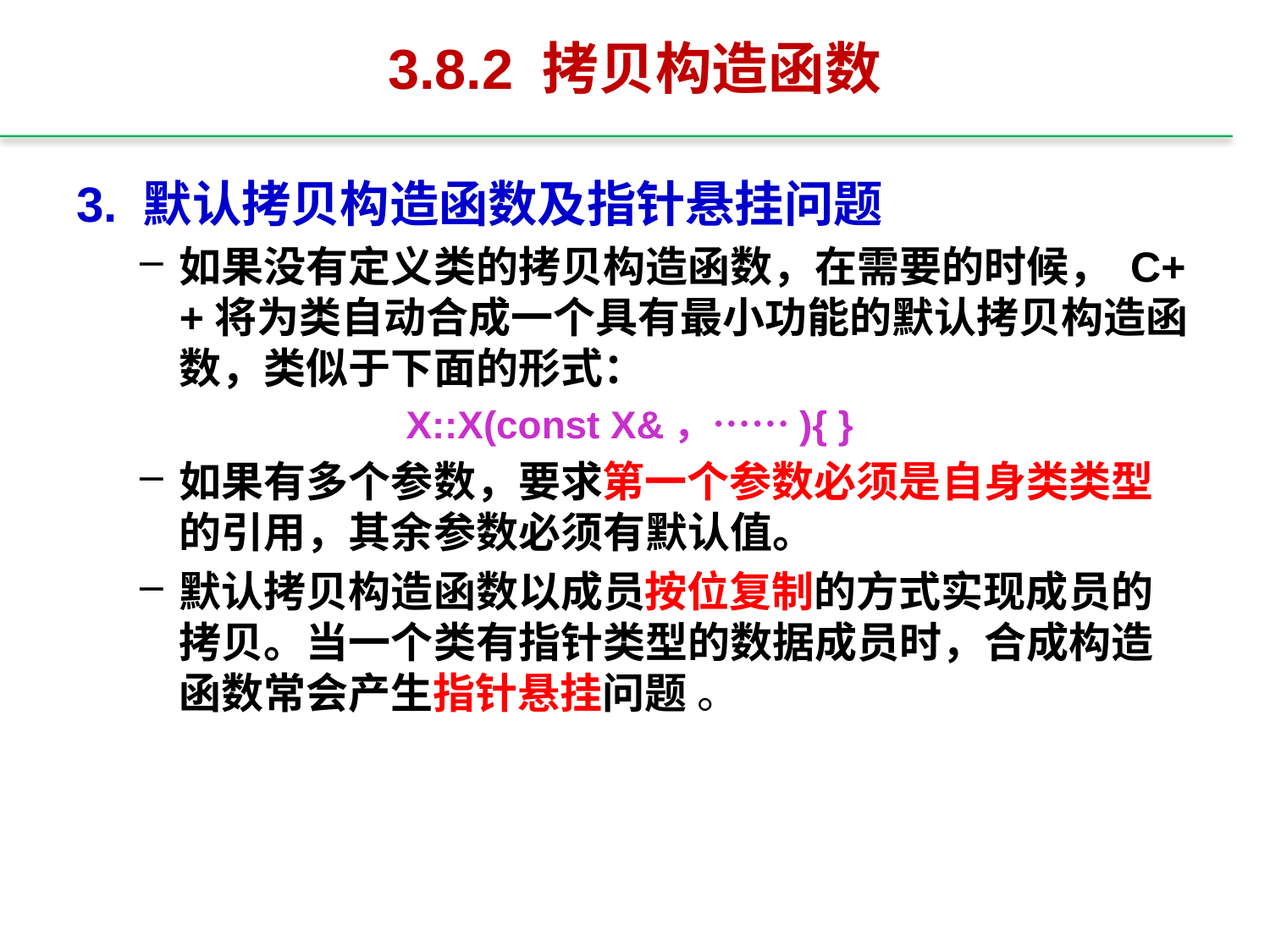

# 3.8.2 拷贝构造函数
3. 默认拷贝构造函数及指针悬挂问题
如果没有定义类的拷贝构造函数，在需要的时候， C++将为类自动合成一个具有最小功能的默认拷贝构造函数，类似于下面的形式：
X::X(const X&，……){ }
如果有多个参数，要求第一个参数必须是自身类类型的引用，其余参数必须有默认值。
默认拷贝构造函数以成员按位复制的方式实现成员的拷贝。当一个类有指针类型的数据成员时，合成构造函数常会产生指针悬挂问题 。